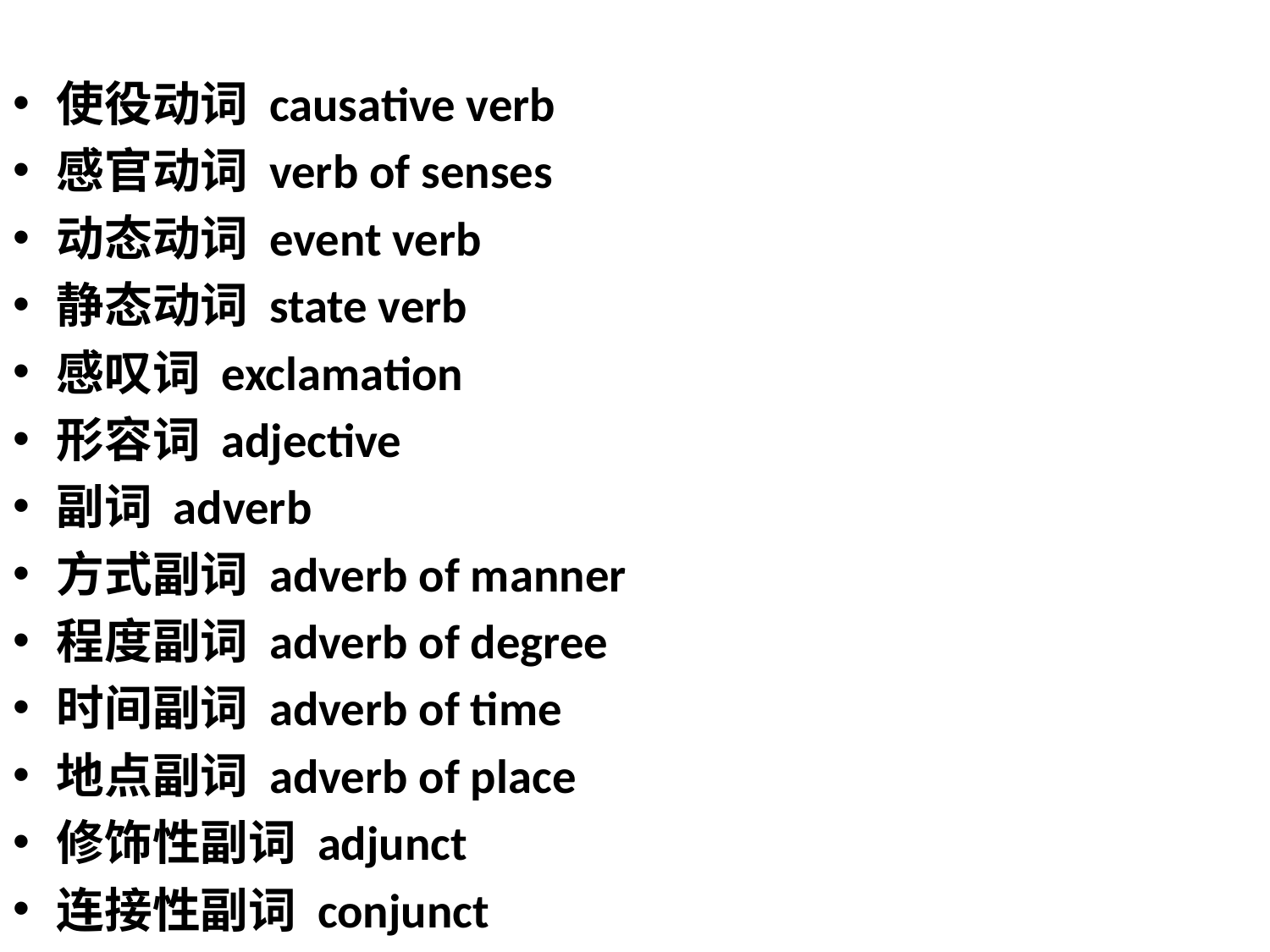

使役动词 causative verb
感官动词 verb of senses
动态动词 event verb
静态动词 state verb
感叹词 exclamation
形容词 adjective
副词 adverb
方式副词 adverb of manner
程度副词 adverb of degree
时间副词 adverb of time
地点副词 adverb of place
修饰性副词 adjunct
连接性副词 conjunct